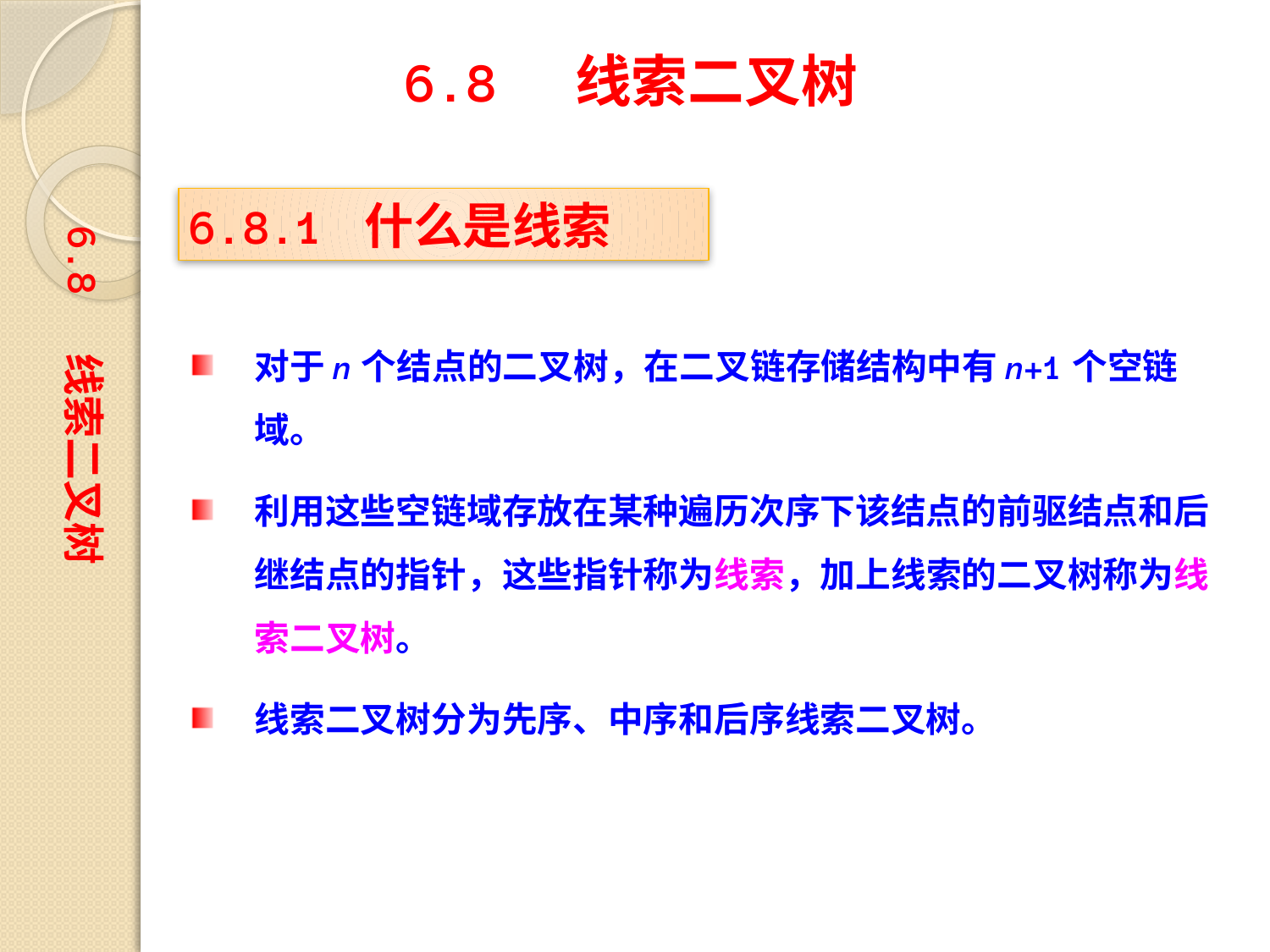

6.8  线索二叉树
6.8.1 什么是线索
6.8  线索二叉树
对于n个结点的二叉树，在二叉链存储结构中有n+1个空链域。
利用这些空链域存放在某种遍历次序下该结点的前驱结点和后继结点的指针，这些指针称为线索，加上线索的二叉树称为线索二叉树。
线索二叉树分为先序、中序和后序线索二叉树。